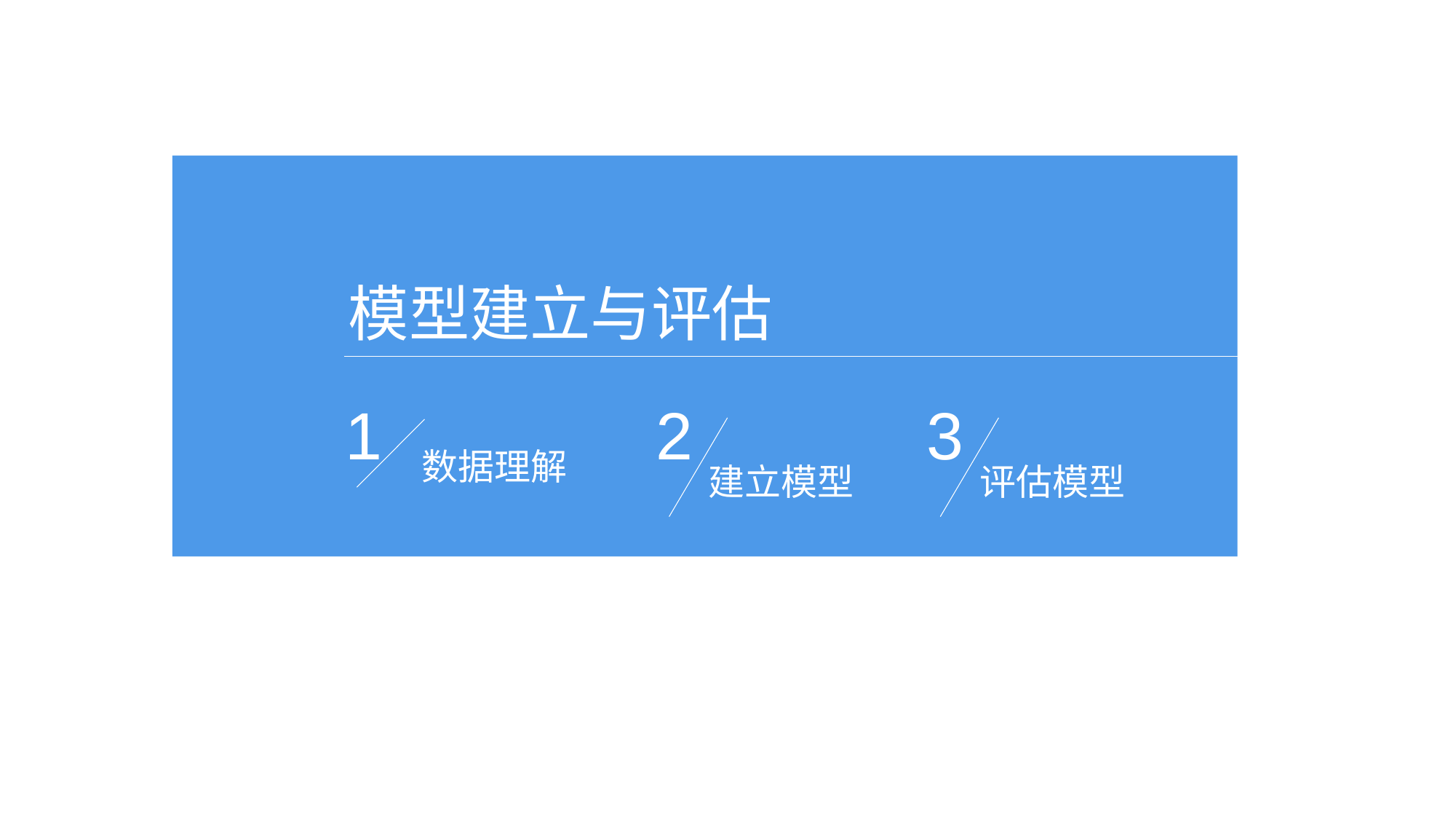

模型建立与评估
1
数据理解
2

建立模型
3

评估模型